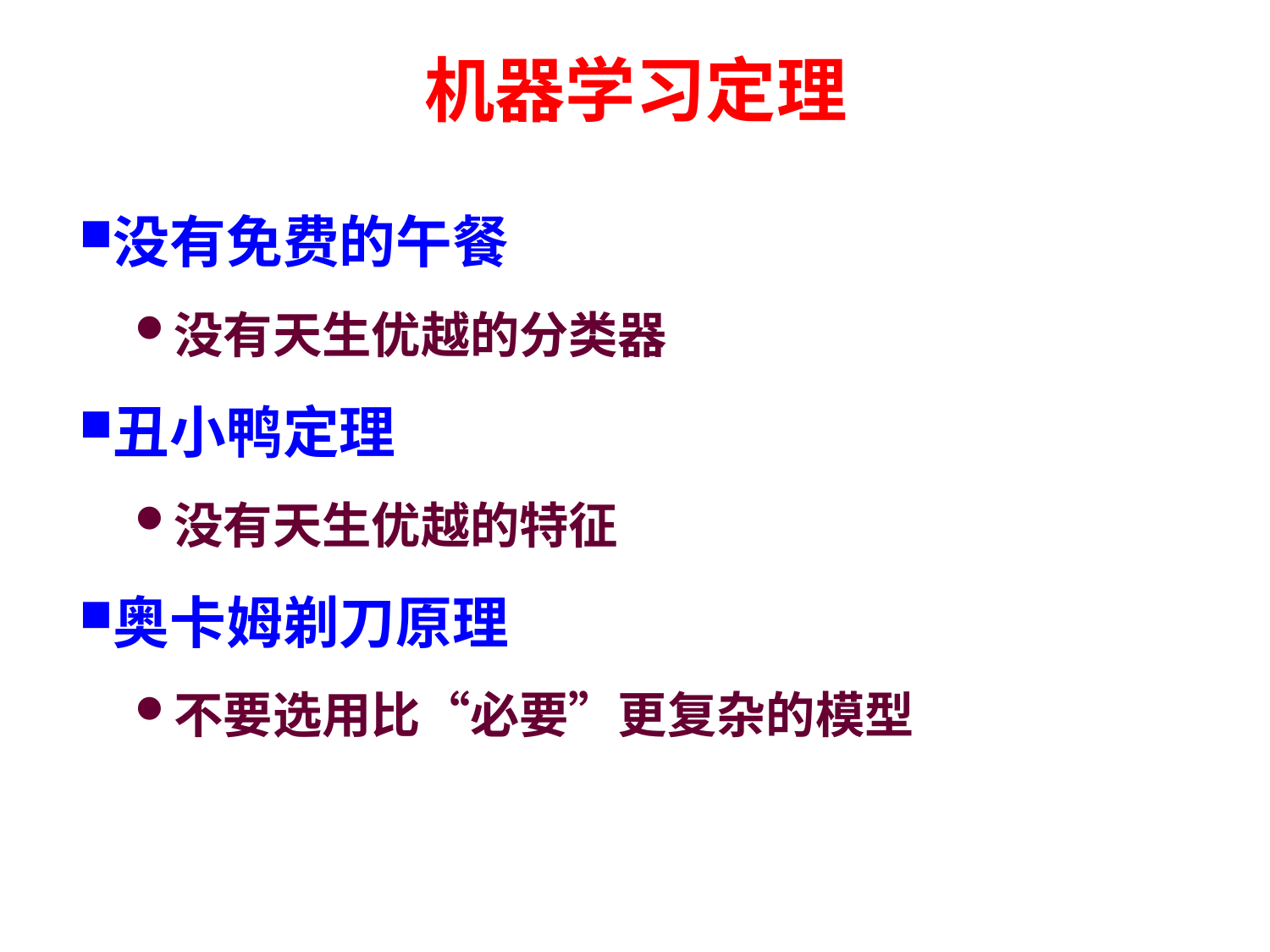

# 机器学习定理
没有免费的午餐
没有天生优越的分类器
丑小鸭定理
没有天生优越的特征
奥卡姆剃刀原理
不要选用比“必要”更复杂的模型